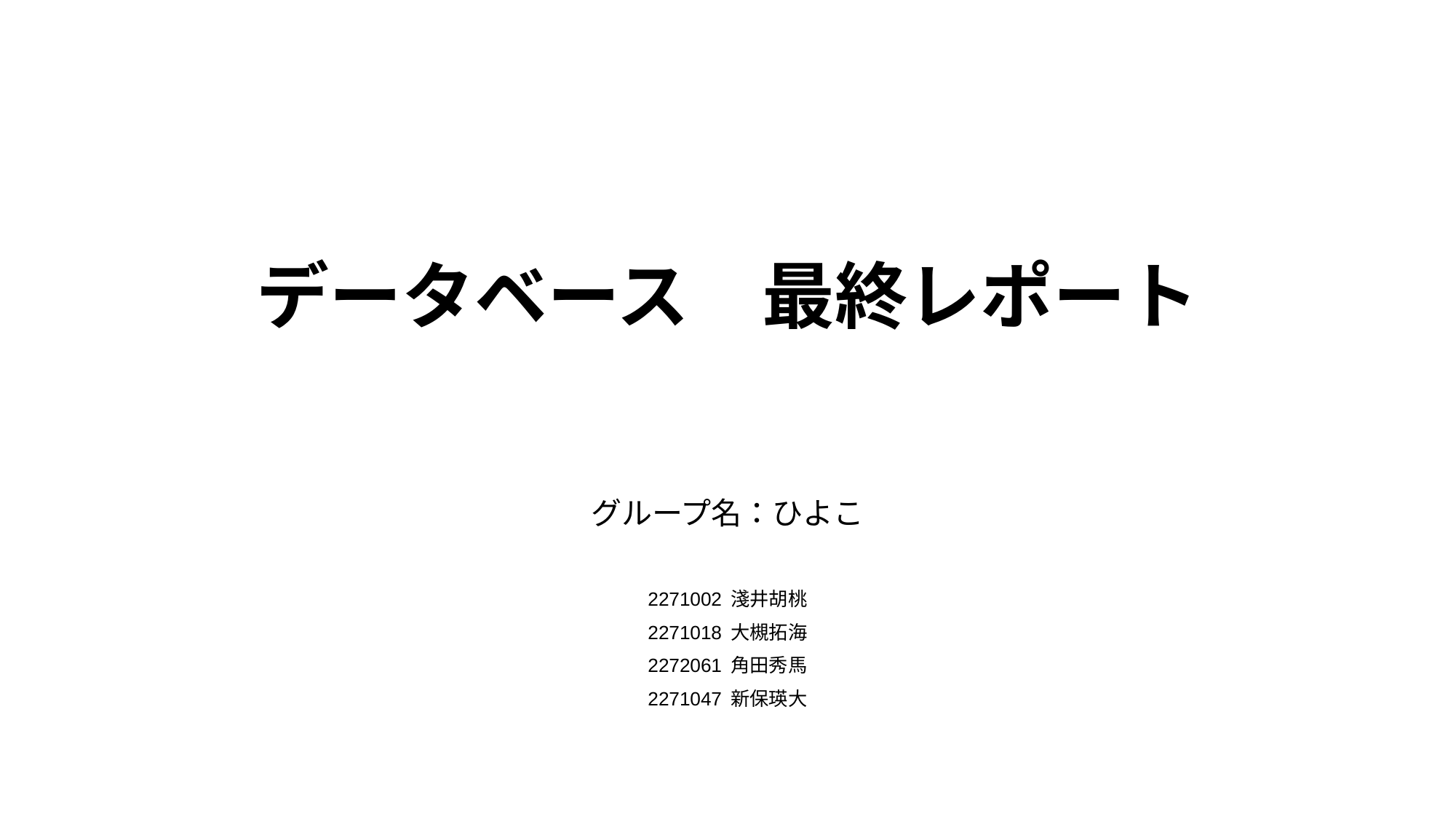

# データベース　最終レポート
グループ名：ひよこ

2271002 淺井胡桃
2271018 大槻拓海
2272061 角田秀馬
2271047 新保瑛大